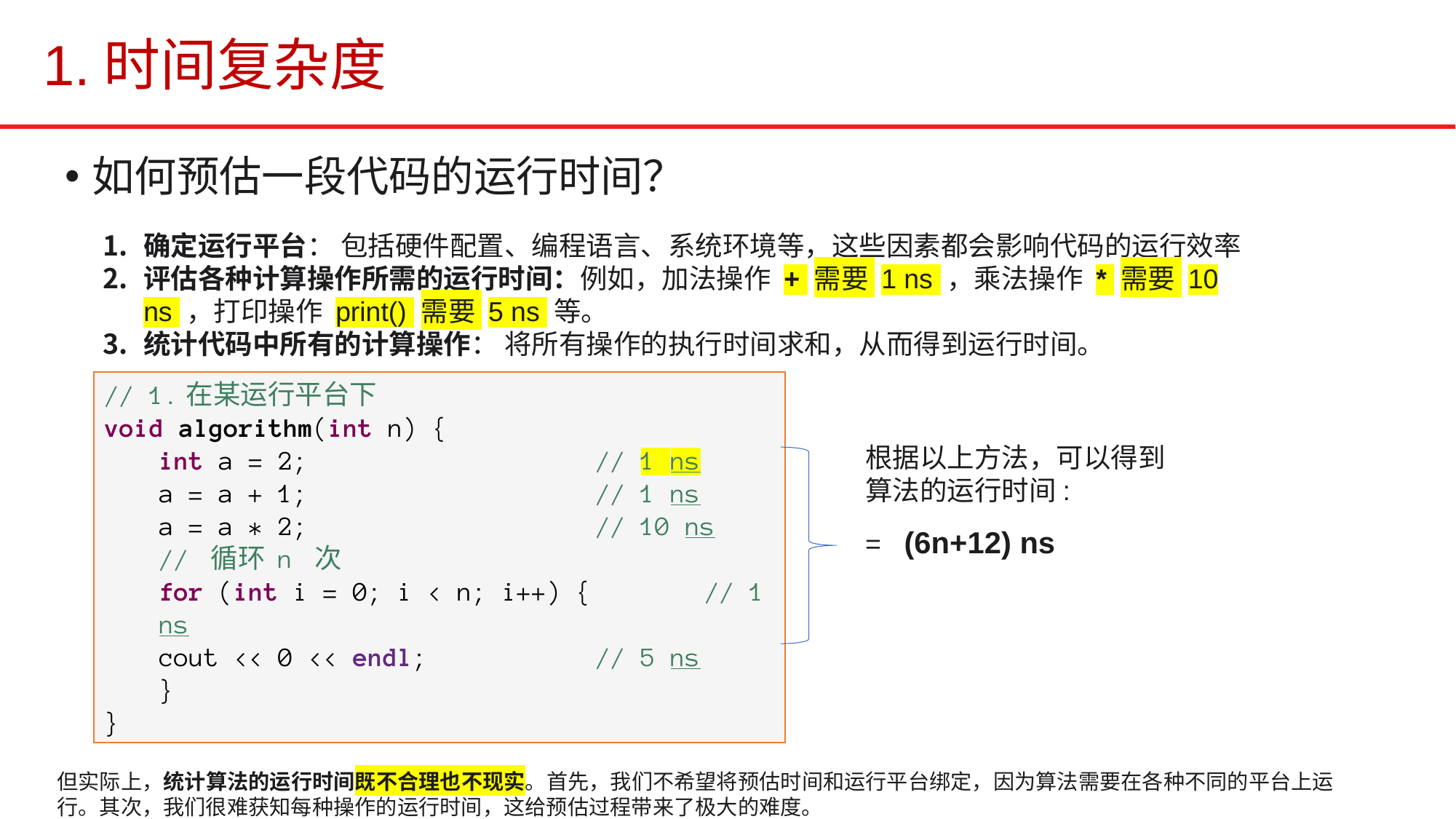

# 1.时间复杂度
如何预估一段代码的运行时间？
确定运行平台： 包括硬件配置、编程语言、系统环境等，这些因素都会影响代码的运行效率
评估各种计算操作所需的运行时间：例如，加法操作 + 需要 1 ns ，乘法操作 * 需要 10 ns ，打印操作 print() 需要 5 ns 等。
统计代码中所有的计算操作： 将所有操作的执行时间求和，从而得到运行时间。

// 1.在某运行平台下
void algorithm(int n) {
int a = 2; 			// 1 ns
a = a + 1; 			// 1 ns
a = a * 2; 			// 10 ns
// 循环 n 次
for (int i = 0; i < n; i++) { 	// 1 ns
cout << 0 << endl; 		// 5 ns
}
}
根据以上方法，可以得到算法的运行时间:

=   (6n+12) ns
但实际上，统计算法的运行时间既不合理也不现实。首先，我们不希望将预估时间和运行平台绑定，因为算法需要在各种不同的平台上运行。其次，我们很难获知每种操作的运行时间，这给预估过程带来了极大的难度。